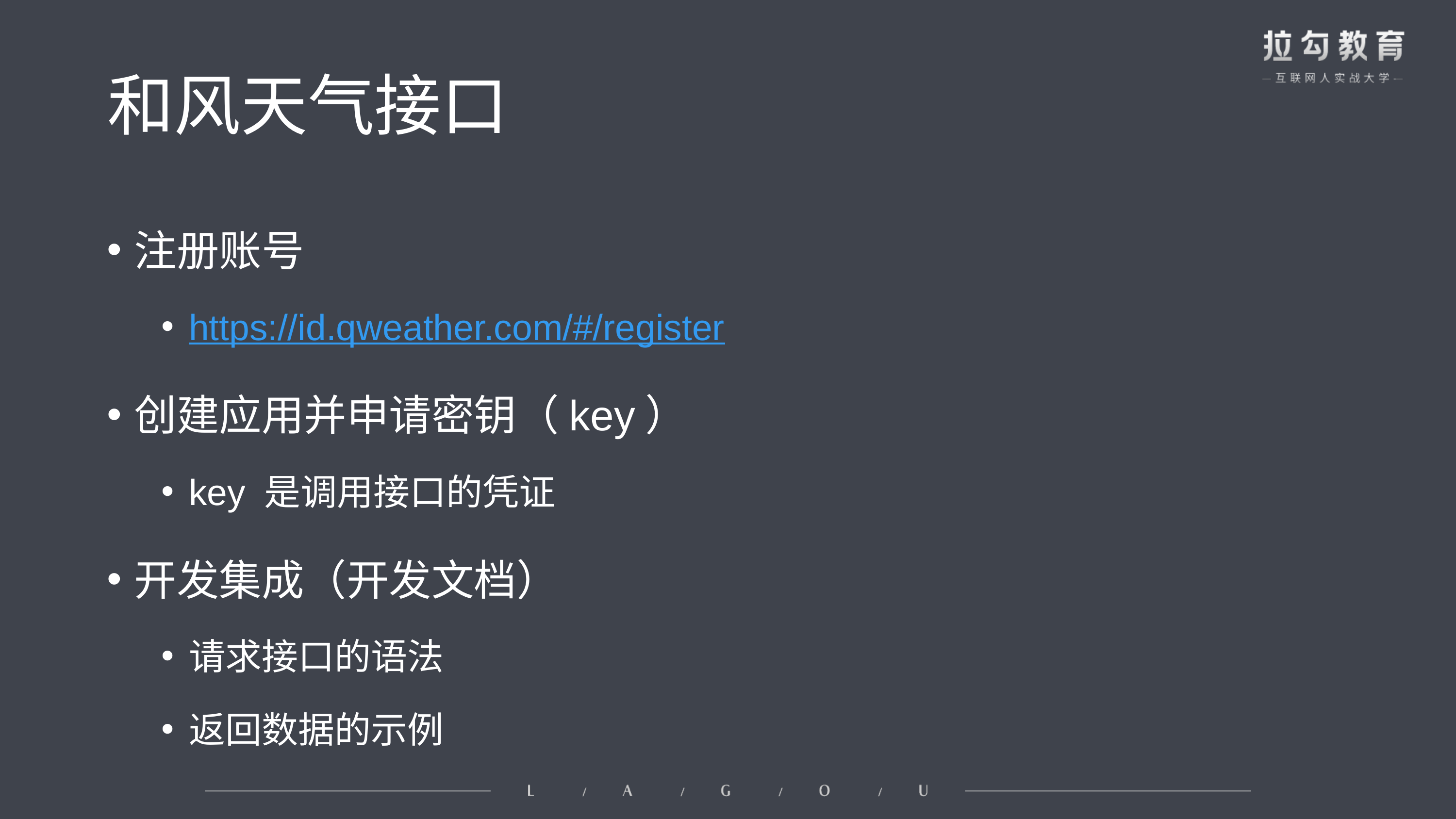

# 和风天气接口
注册账号
https://id.qweather.com/#/register
创建应用并申请密钥（key）
key 是调用接口的凭证
开发集成（开发文档）
请求接口的语法
返回数据的示例